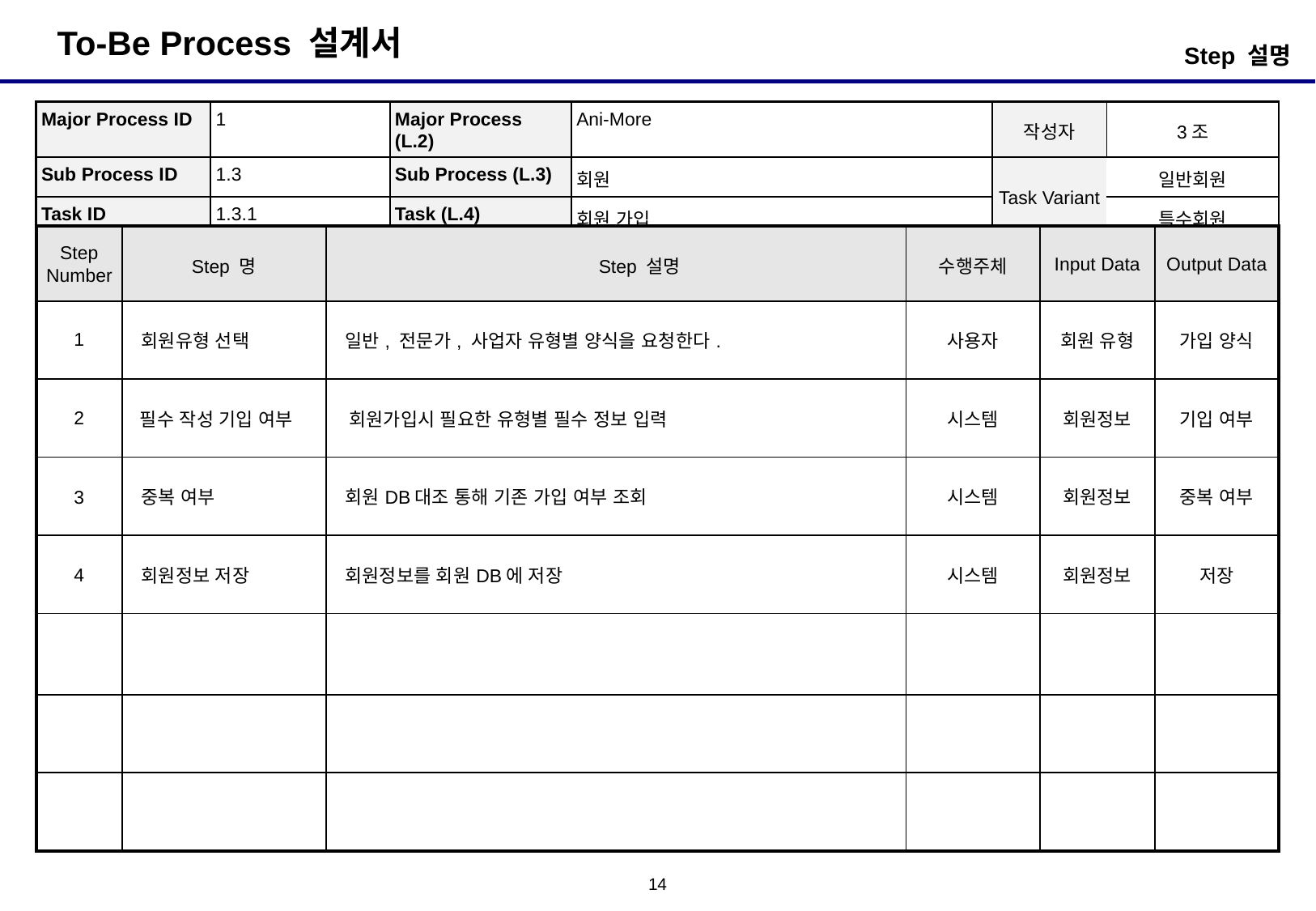

Step 설명
| Major Process ID | 1 | Major Process (L.2) | Ani-More | 작성자 | 3조 |
| --- | --- | --- | --- | --- | --- |
| Sub Process ID | 1.3 | Sub Process (L.3) | 회원 | Task Variant | 일반회원 |
| Task ID | 1.3.1 | Task (L.4) | 회원 가입 |  | 특수회원 |
| Step Number | Step 명 | Step 설명 | 수행주체 | Input Data | Output Data |
| --- | --- | --- | --- | --- | --- |
| 1 | 회원유형 선택 | 일반, 전문가, 사업자 유형별 양식을 요청한다. | 사용자 | 회원 유형 | 가입 양식 |
| 2 | 필수 작성 기입 여부 | 회원가입시 필요한 유형별 필수 정보 입력 | 시스템 | 회원정보 | 기입 여부 |
| 3 | 중복 여부 | 회원DB대조 통해 기존 가입 여부 조회 | 시스템 | 회원정보 | 중복 여부 |
| 4 | 회원정보 저장 | 회원정보를 회원DB에 저장 | 시스템 | 회원정보 | 저장 |
|  |  |  |  |  |  |
|  |  |  |  |  |  |
|  |  |  |  |  |  |